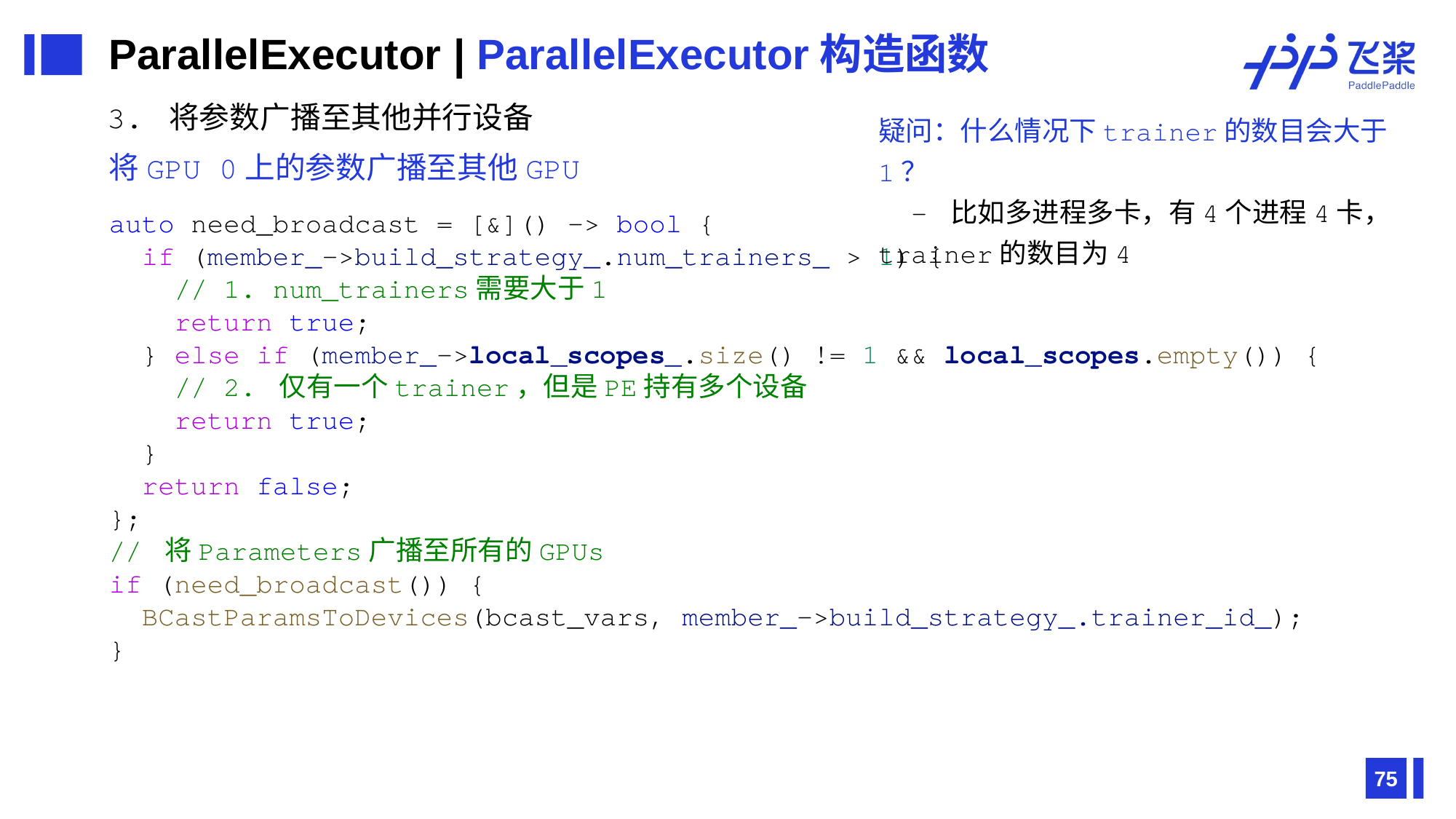

ParallelExecutor | ParallelExecutor构造函数
3. 将参数广播至其他并行设备
疑问：什么情况下trainer的数目会大于1？
  - 比如多进程多卡，有4个进程4卡，trainer的数目为4
将GPU 0上的参数广播至其他GPU
auto need_broadcast = [&]() -> bool {
  if (member_->build_strategy_.num_trainers_ > 1) {
    // 1. num_trainers需要大于1
    return true;
  } else if (member_->local_scopes_.size() != 1 && local_scopes.empty()) {
    // 2. 仅有一个trainer，但是PE持有多个设备
    return true;
  }
  return false;
};
// 将Parameters广播至所有的GPUs
if (need_broadcast()) {
  BCastParamsToDevices(bcast_vars, member_->build_strategy_.trainer_id_);
}
75